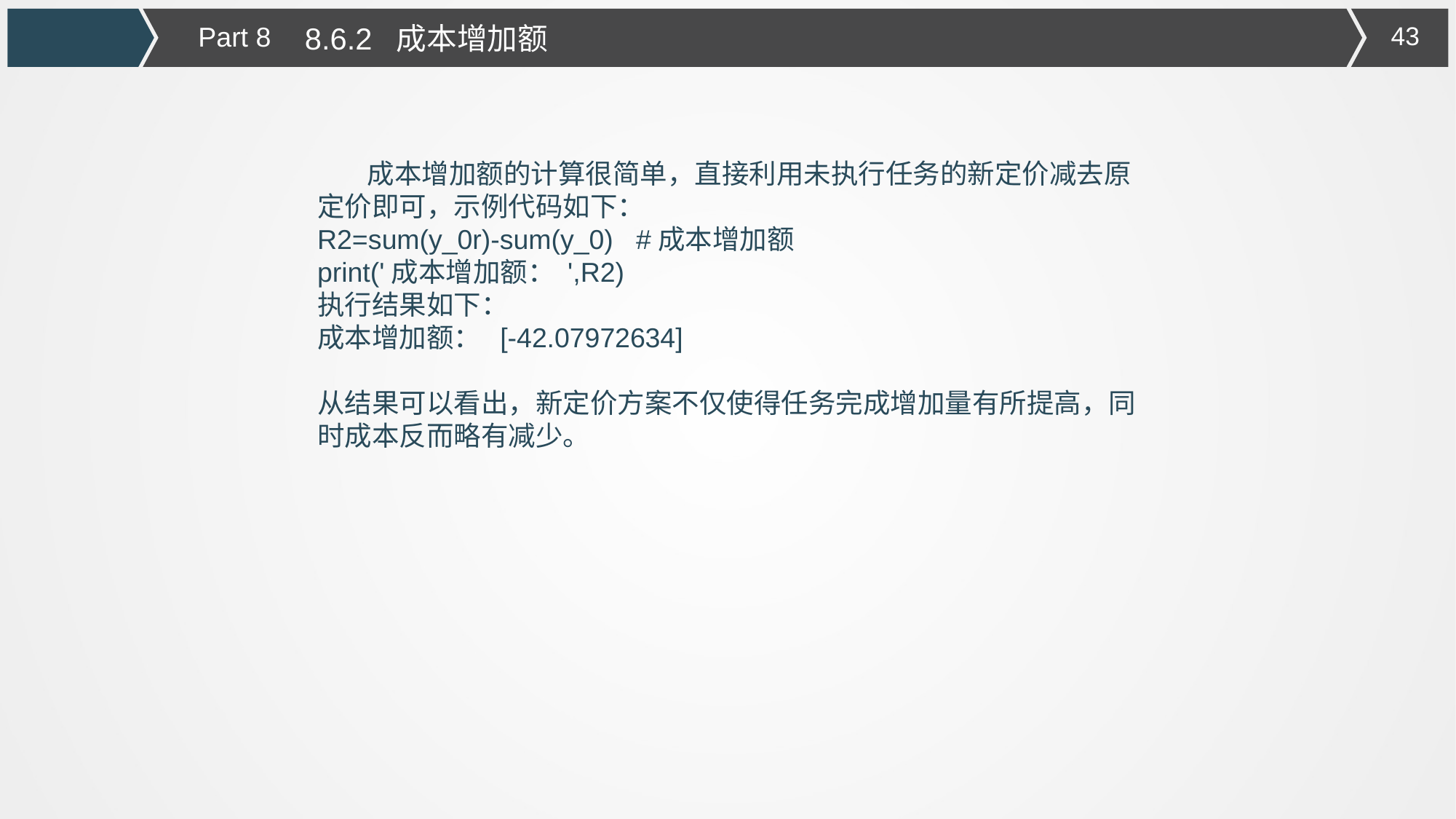

Part 8
8.6.2  成本增加额
       成本增加额的计算很简单，直接利用未执行任务的新定价减去原定价即可，示例代码如下：
R2=sum(y_0r)-sum(y_0)   #成本增加额
print('成本增加额： ',R2)
执行结果如下：
成本增加额：  [-42.07972634]

从结果可以看出，新定价方案不仅使得任务完成增加量有所提高，同时成本反而略有减少。